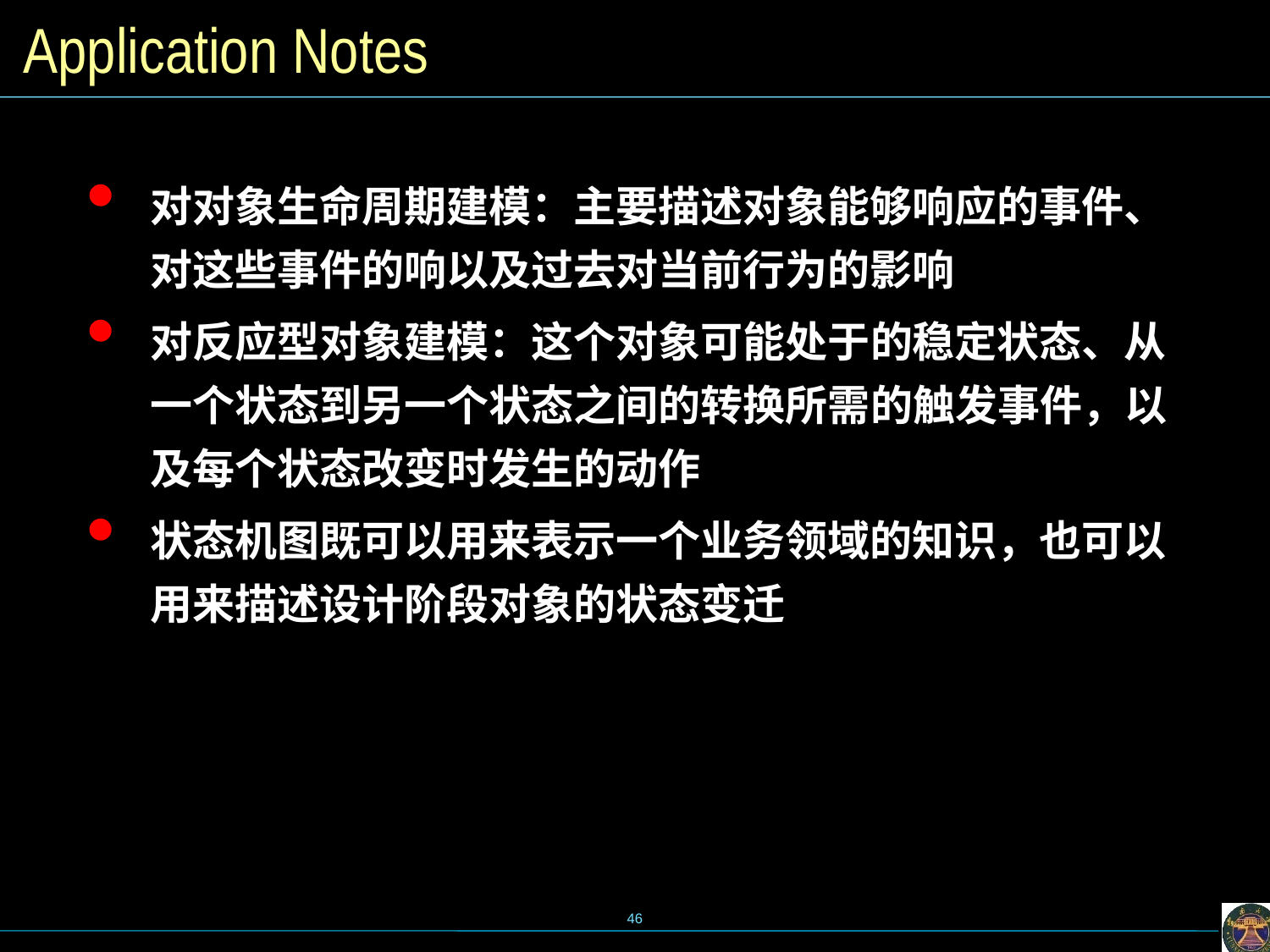

# Application Notes
对对象生命周期建模：主要描述对象能够响应的事件、对这些事件的响以及过去对当前行为的影响
对反应型对象建模：这个对象可能处于的稳定状态、从一个状态到另一个状态之间的转换所需的触发事件，以及每个状态改变时发生的动作
状态机图既可以用来表示一个业务领域的知识，也可以用来描述设计阶段对象的状态变迁